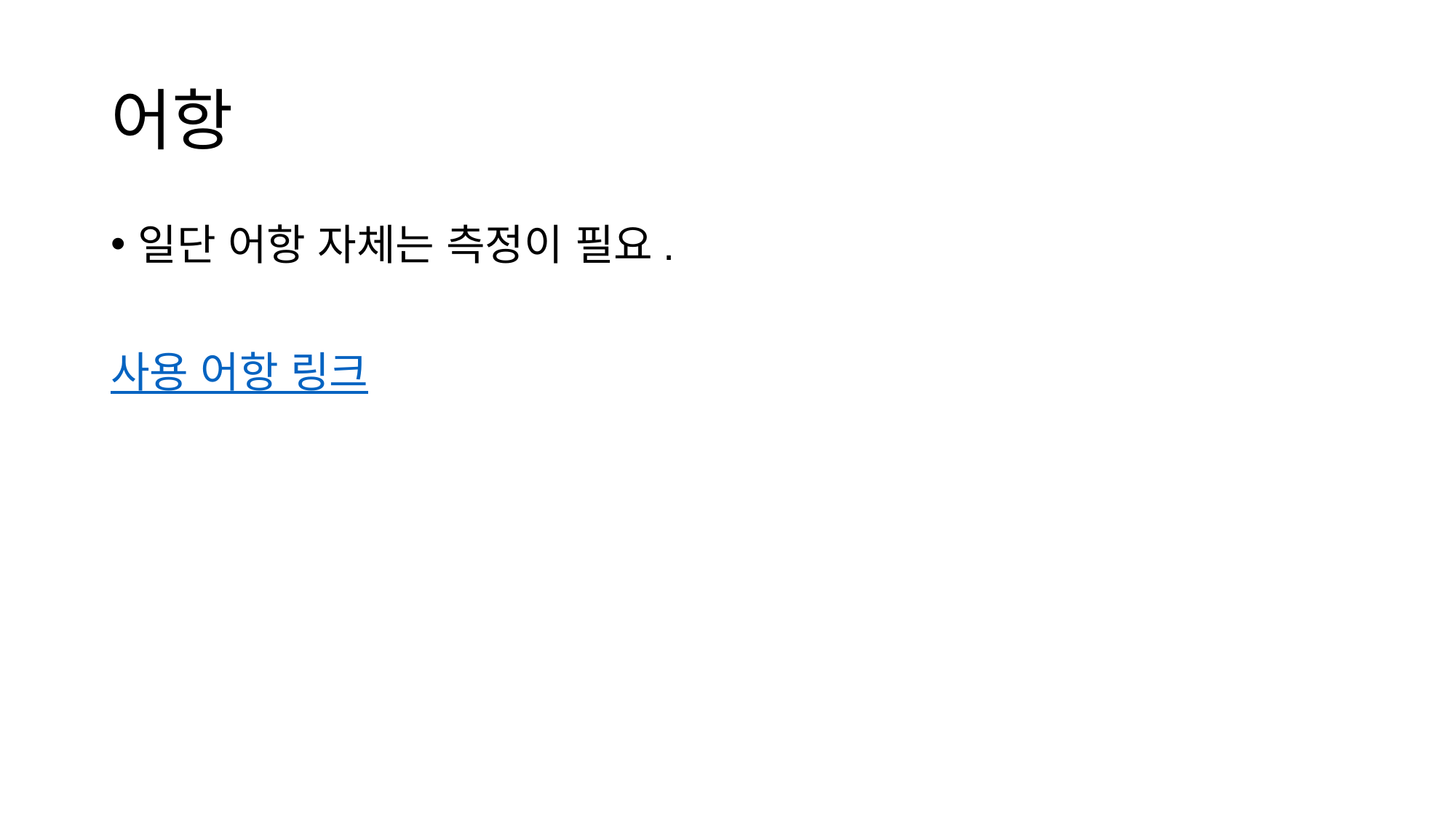

# 어항
일단 어항 자체는 측정이 필요.

사용 어항 링크